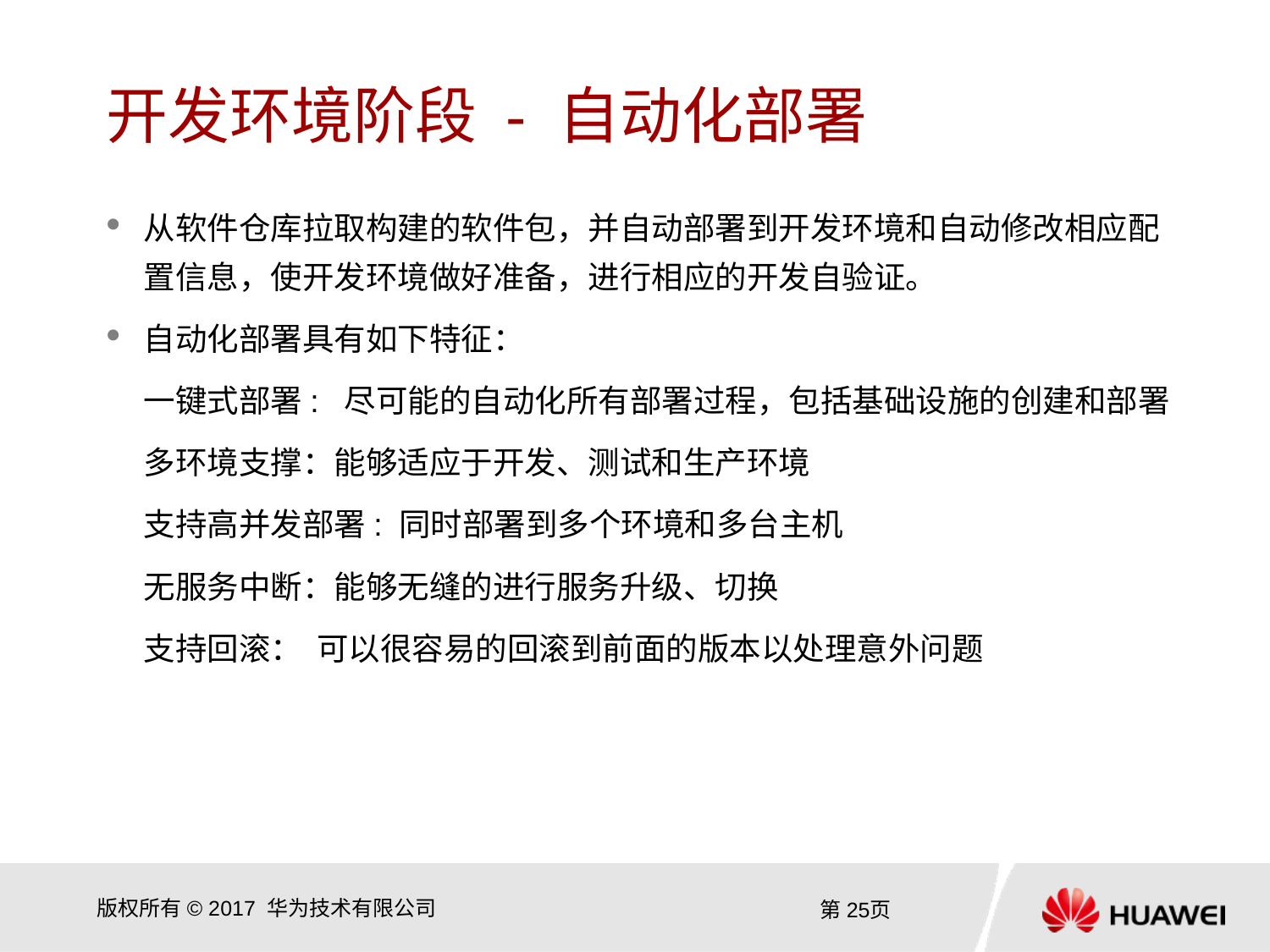

# 开发环境阶段 - 自动化部署
从软件仓库拉取构建的软件包，并自动部署到开发环境和自动修改相应配置信息，使开发环境做好准备，进行相应的开发自验证。
自动化部署具有如下特征：
	一键式部署:  尽可能的自动化所有部署过程，包括基础设施的创建和部署
	多环境支撑：能够适应于开发、测试和生产环境
	支持高并发部署: 同时部署到多个环境和多台主机
	无服务中断：能够无缝的进行服务升级、切换
	支持回滚：  可以很容易的回滚到前面的版本以处理意外问题